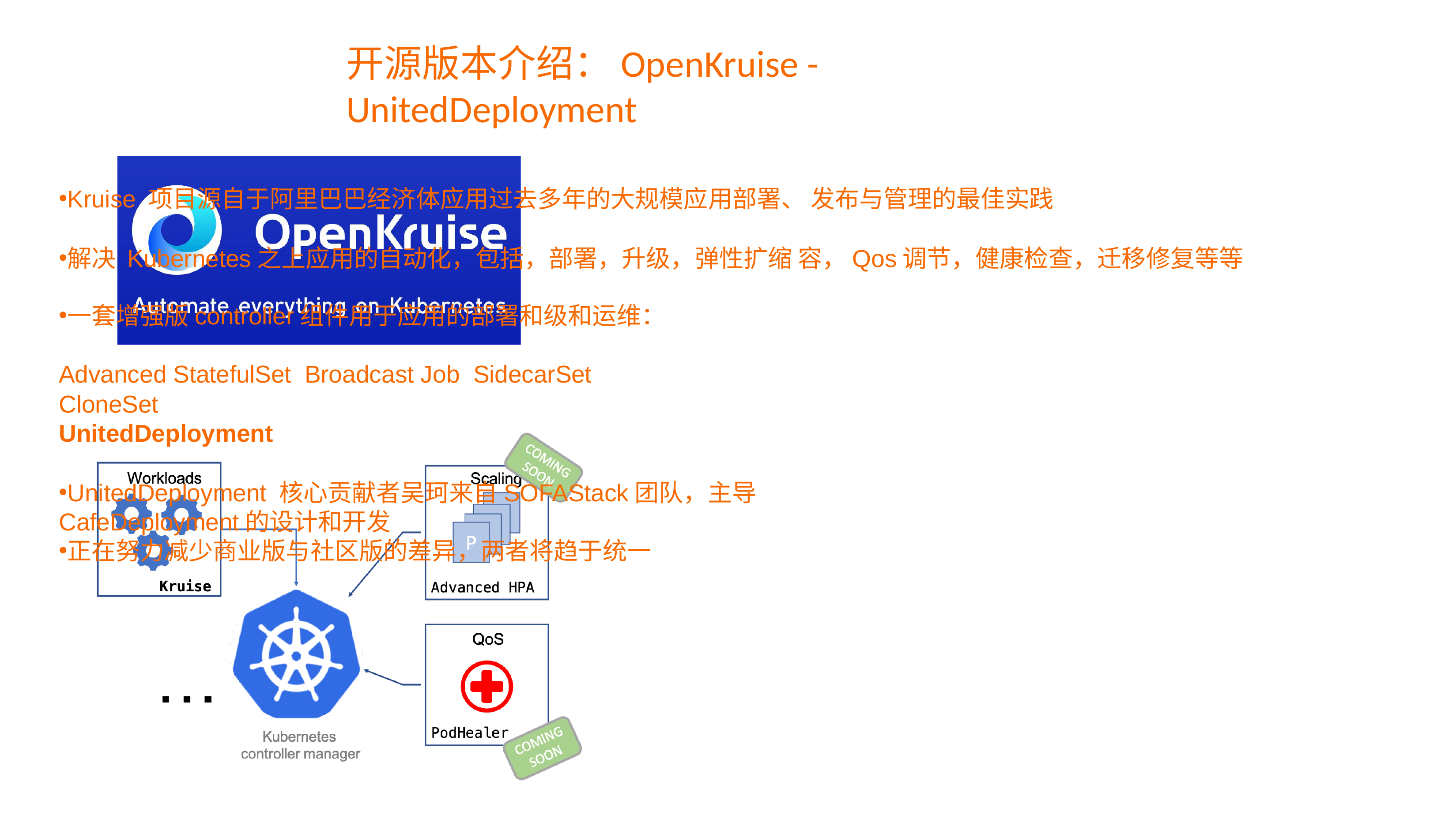

# 开源版本介绍：OpenKruise - UnitedDeployment

Kruise 项目源自于阿里巴巴经济体应用过去多年的大规模应用部署、 发布与管理的最佳实践

解决 Kubernetes之上应用的自动化，包括，部署，升级，弹性扩缩 容，Qos调节，健康检查，迁移修复等等
一套增强版controller组件用于应用的部署和级和运维：

Advanced StatefulSet  Broadcast Job  SidecarSet
CloneSet
UnitedDeployment

UnitedDeployment 核心贡献者吴珂来自SOFAStack团队，主导
CafeDeployment的设计和开发
正在努力减少商业版与社区版的差异，两者将趋于统一